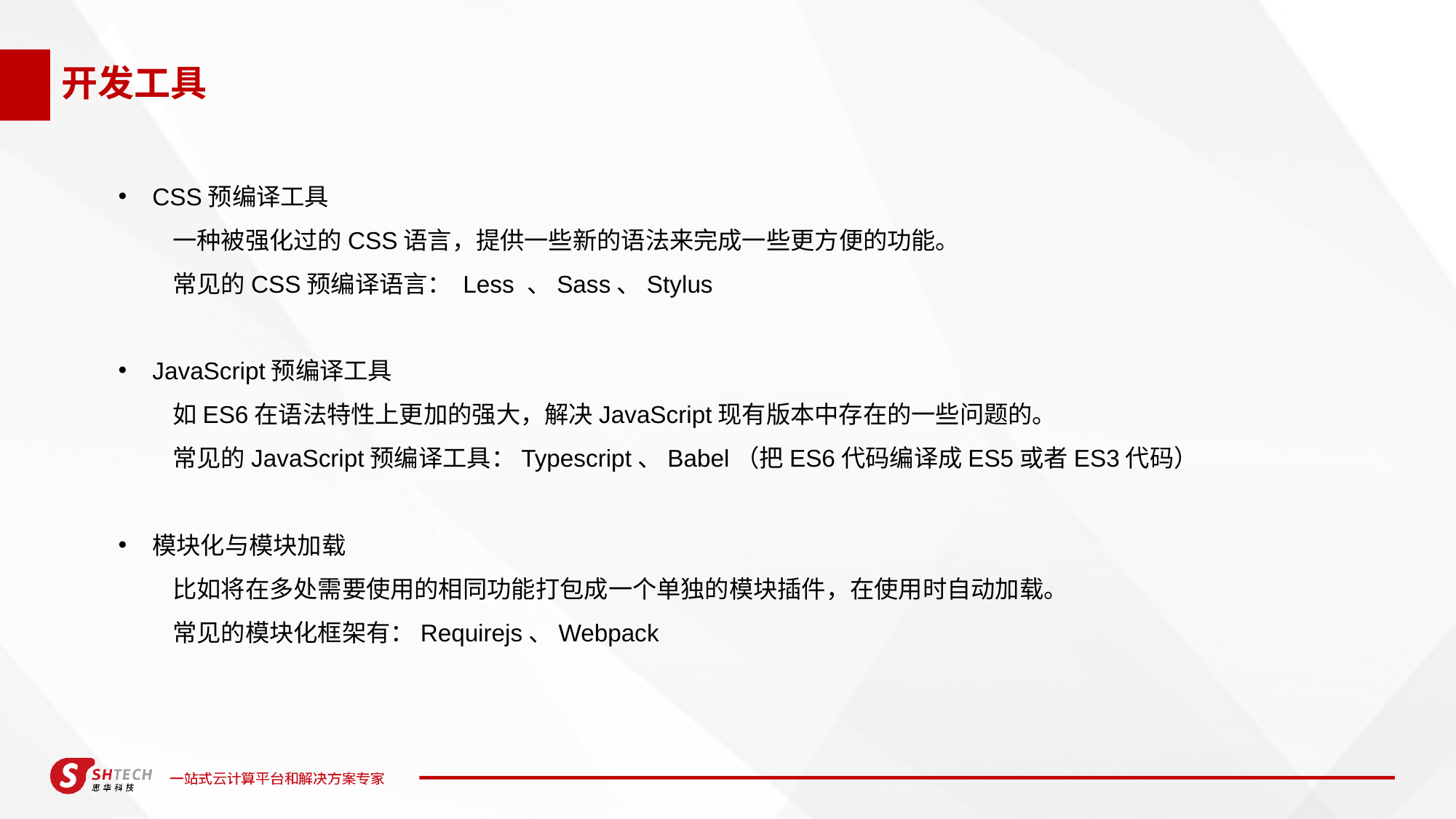

# 开发工具
CSS预编译工具
一种被强化过的CSS语言，提供一些新的语法来完成一些更方便的功能。
常见的CSS预编译语言： Less 、Sass、Stylus

JavaScript预编译工具
如ES6在语法特性上更加的强大，解决JavaScript现有版本中存在的一些问题的。
常见的JavaScript预编译工具：Typescript、Babel（把ES6代码编译成ES5或者ES3代码）

模块化与模块加载
比如将在多处需要使用的相同功能打包成一个单独的模块插件，在使用时自动加载。
常见的模块化框架有：Requirejs、Webpack